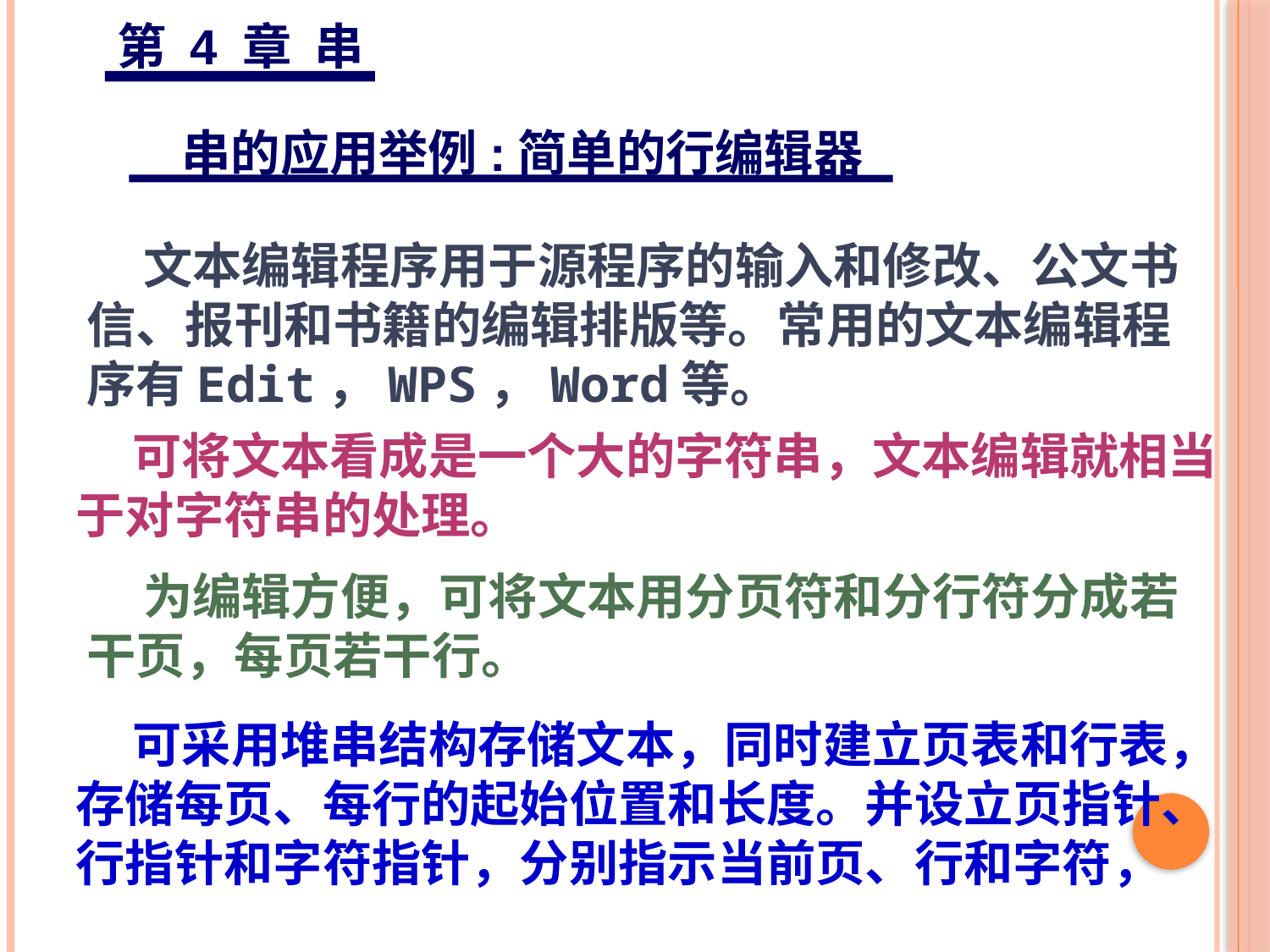

第 4 章  串

  串的应用举例:简单的行编辑器

    文本编辑程序用于源程序的输入和修改、公文书信、报刊和书籍的编辑排版等。常用的文本编辑程序有Edit，WPS，Word等。
    可将文本看成是一个大的字符串，文本编辑就相当于对字符串的处理。
    为编辑方便，可将文本用分页符和分行符分成若干页，每页若干行。
    可采用堆串结构存储文本，同时建立页表和行表，存储每页、每行的起始位置和长度。并设立页指针、行指针和字符指针，分别指示当前页、行和字符，